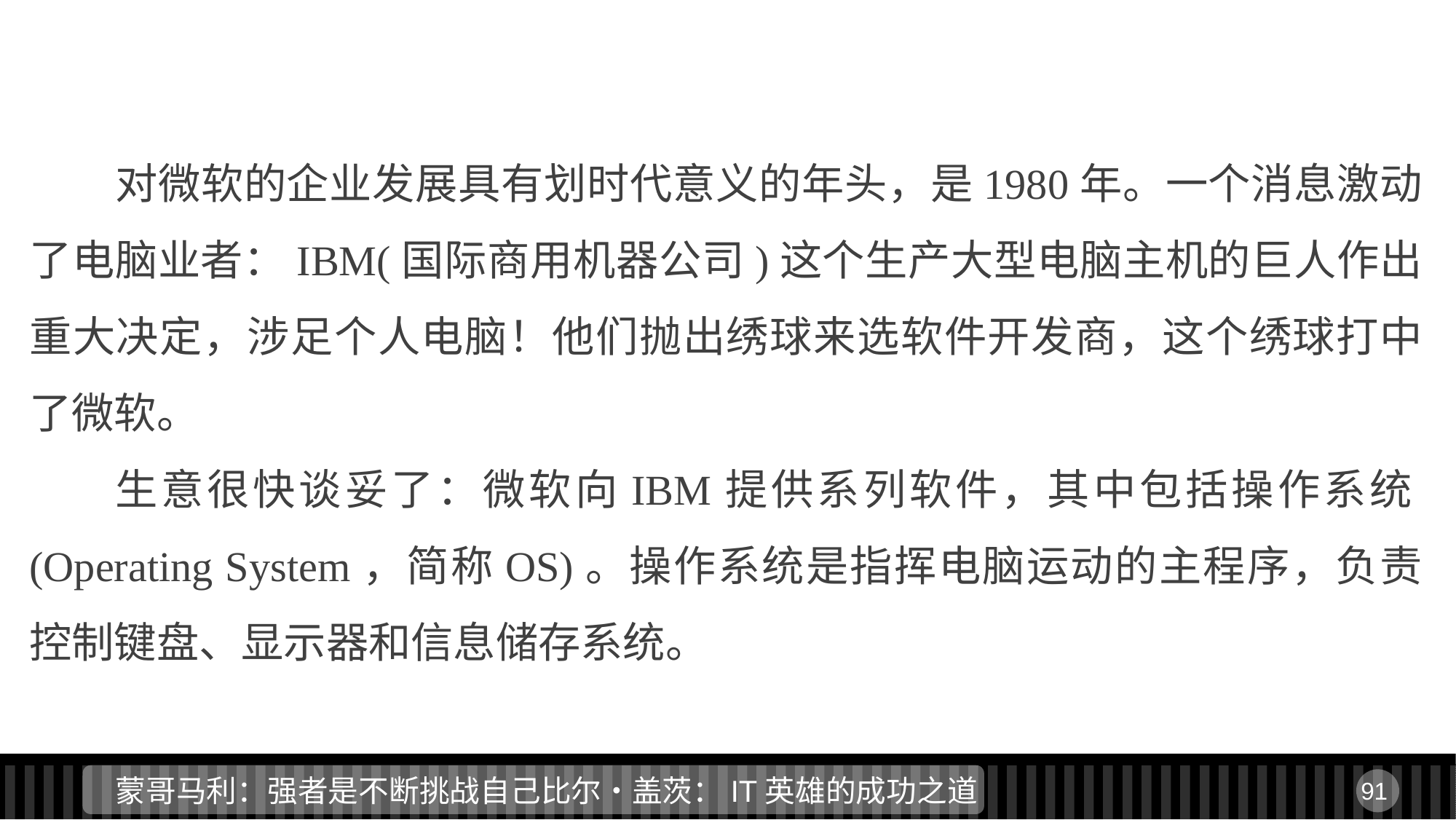

对微软的企业发展具有划时代意义的年头，是1980年。一个消息激动了电脑业者：IBM(国际商用机器公司)这个生产大型电脑主机的巨人作出重大决定，涉足个人电脑！他们抛出绣球来选软件开发商，这个绣球打中了微软。
生意很快谈妥了：微软向IBM提供系列软件，其中包括操作系统(Operating System，简称OS)。操作系统是指挥电脑运动的主程序，负责控制键盘、显示器和信息储存系统。